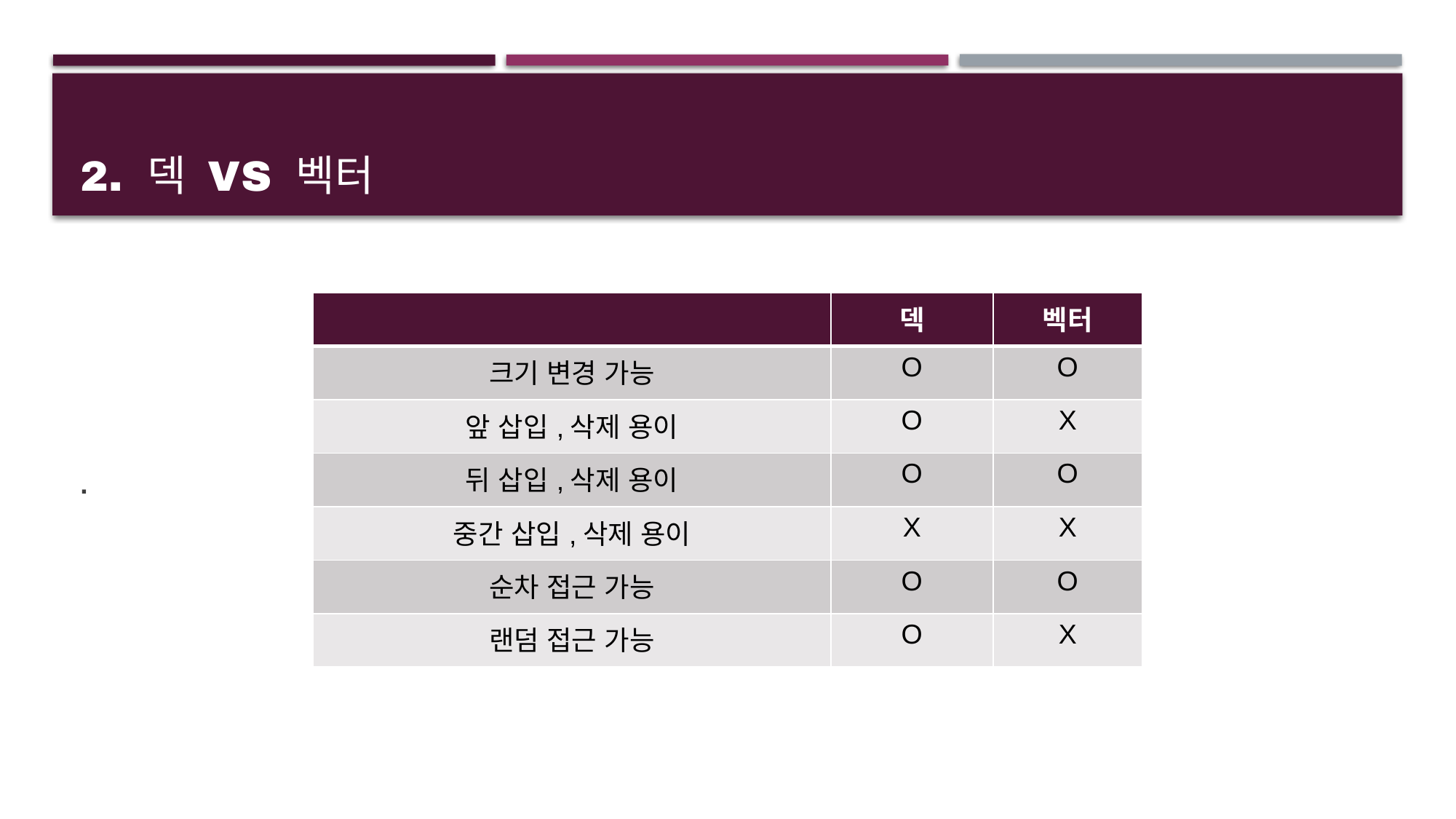

# 2. 덱 vs 벡터
.
|  | 덱 | 벡터 |
| --- | --- | --- |
| 크기 변경 가능 | O | O |
| 앞 삽입,삭제 용이 | O | X |
| 뒤 삽입,삭제 용이 | O | O |
| 중간 삽입,삭제 용이 | X | X |
| 순차 접근 가능 | O | O |
| 랜덤 접근 가능 | O | X |